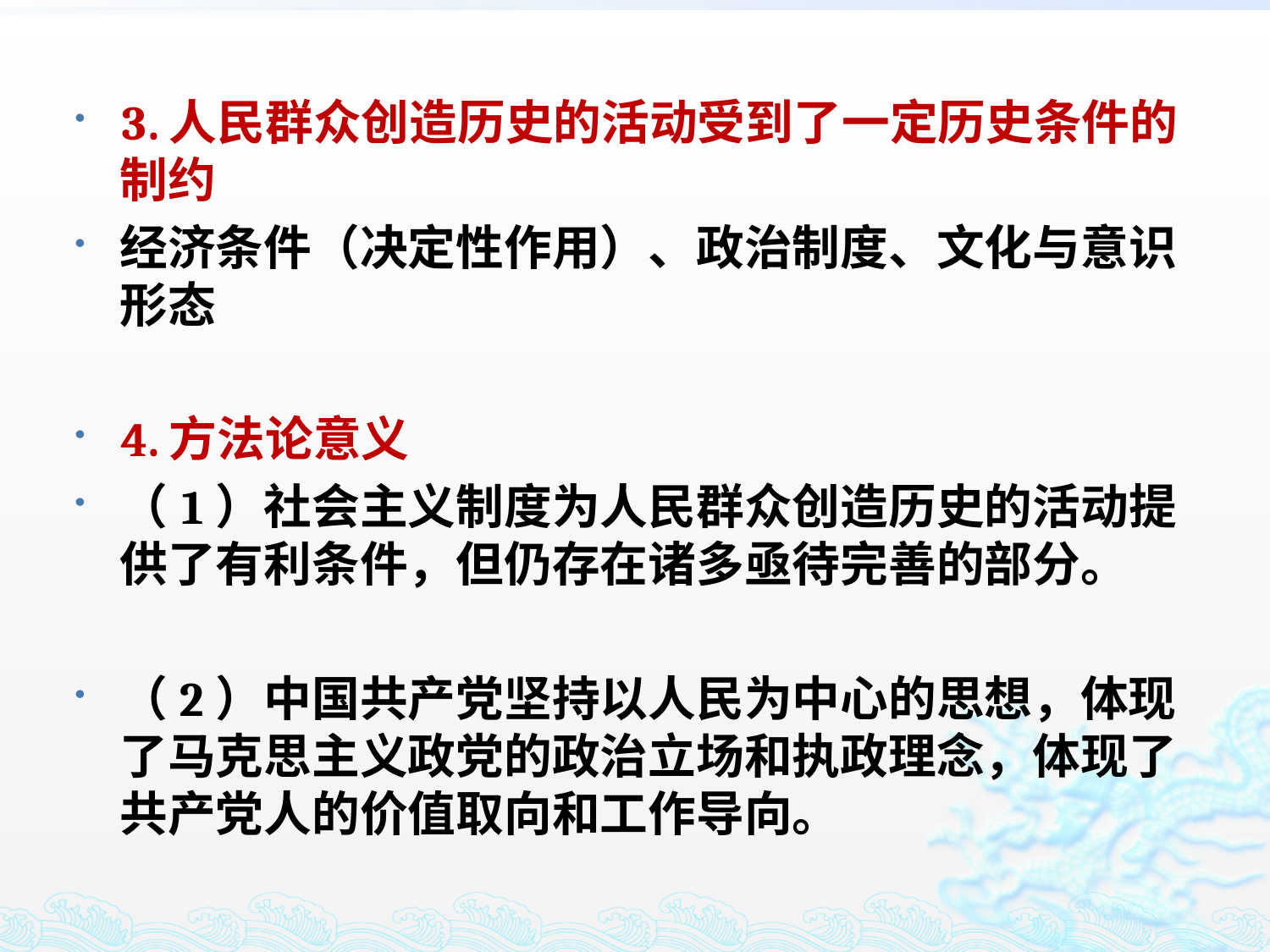

3.人民群众创造历史的活动受到了一定历史条件的制约
经济条件（决定性作用）、政治制度、文化与意识形态

4.方法论意义
（1）社会主义制度为人民群众创造历史的活动提供了有利条件，但仍存在诸多亟待完善的部分。

（2）中国共产党坚持以人民为中心的思想，体现了马克思主义政党的政治立场和执政理念，体现了共产党人的价值取向和工作导向。